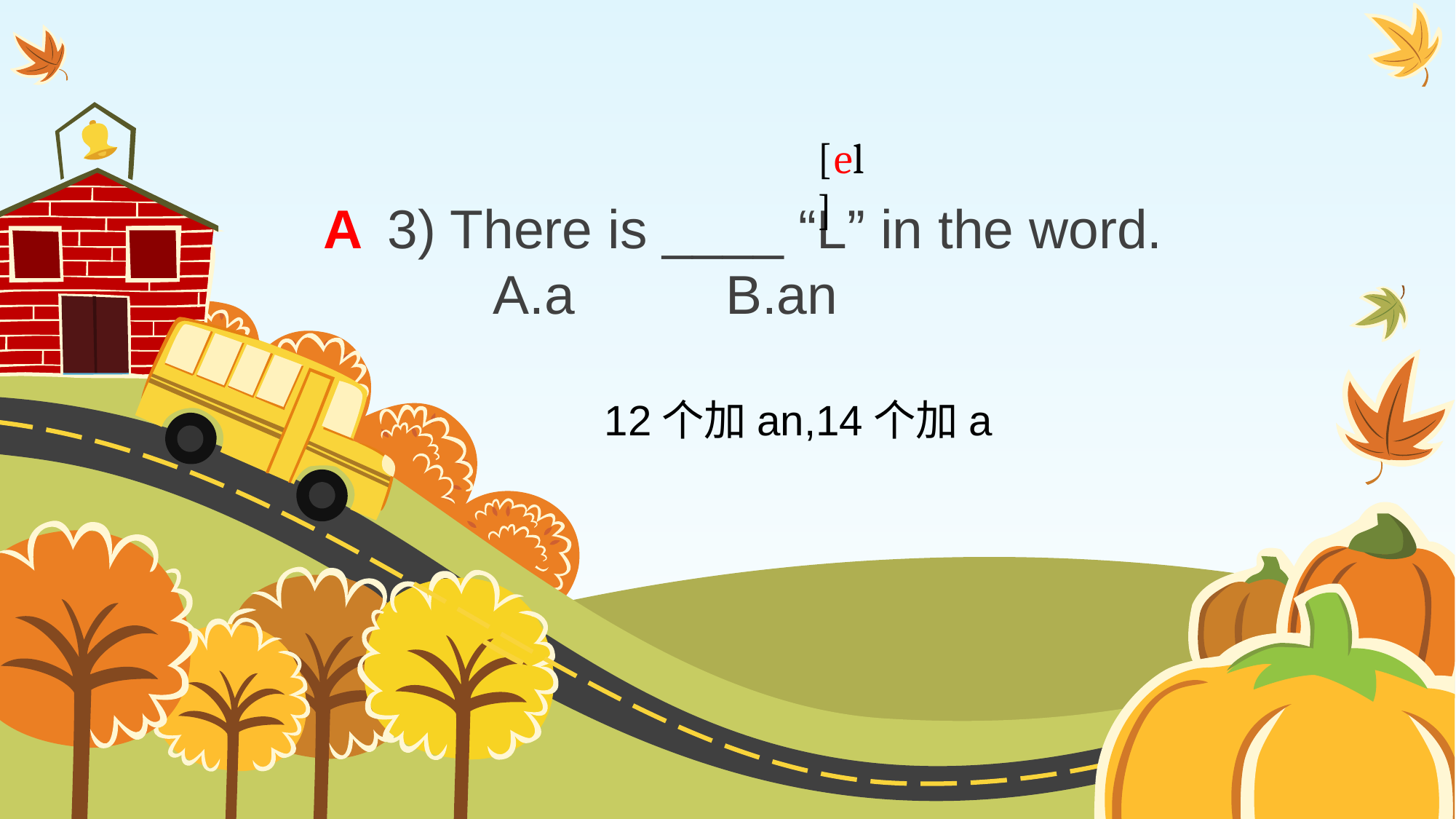

[el]
A
3) There is ____ “L” in the word.
       A.a          B.an
12个加an,14个加a